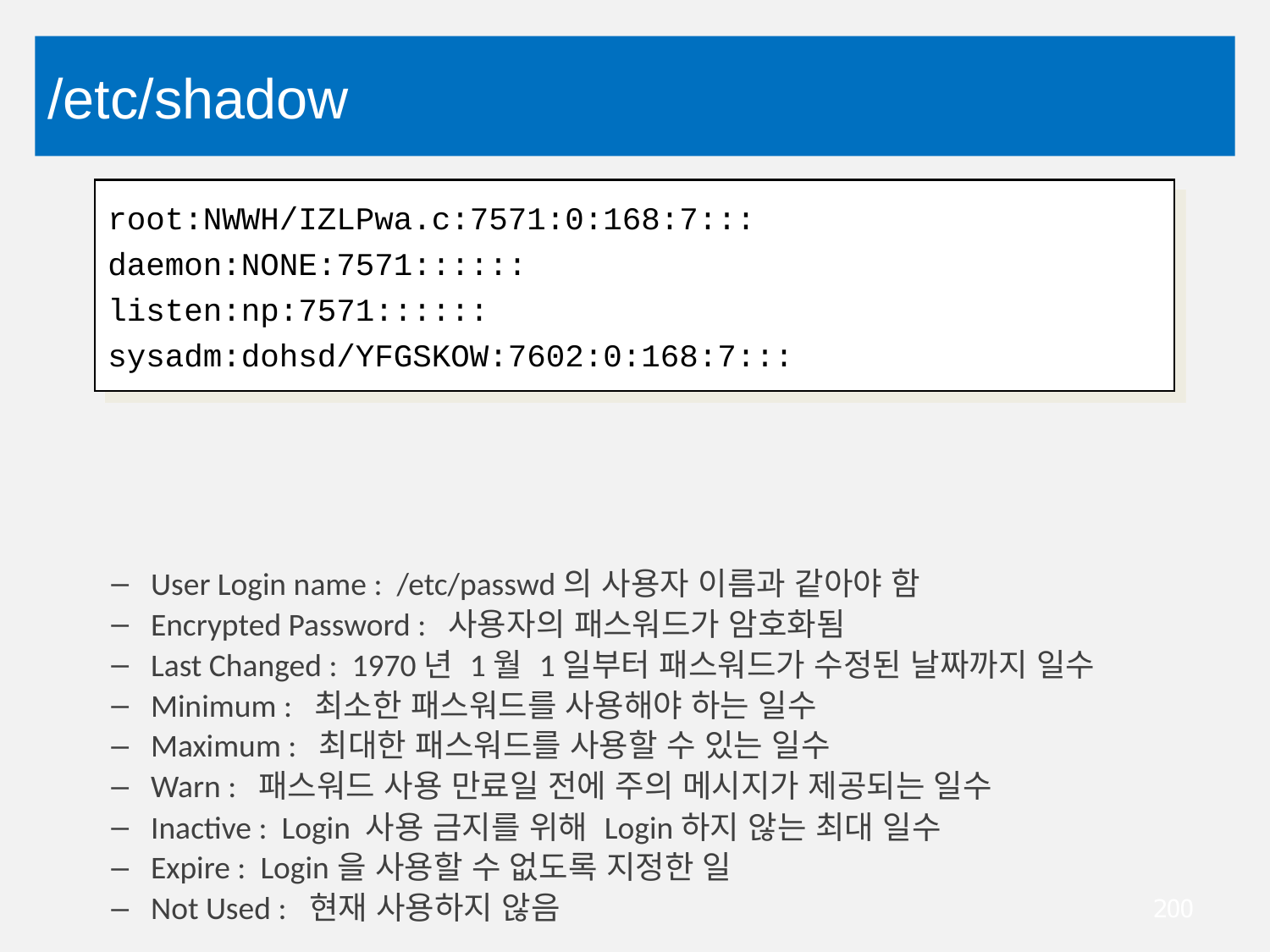

# /etc/shadow

User Login name :  /etc/passwd의 사용자 이름과 같아야 함
Encrypted Password :  사용자의 패스워드가 암호화됨
Last Changed :  1970년 1월 1일부터 패스워드가 수정된 날짜까지 일수
Minimum :  최소한 패스워드를 사용해야 하는 일수
Maximum :  최대한 패스워드를 사용할 수 있는 일수
Warn :  패스워드 사용 만료일 전에 주의 메시지가 제공되는 일수
Inactive :  Login 사용 금지를 위해 Login하지 않는 최대 일수
Expire :  Login을 사용할 수 없도록 지정한 일
Not Used :  현재 사용하지 않음
root:NWWH/IZLPwa.c:7571:0:168:7:::
daemon:NONE:7571::::::
listen:np:7571::::::
sysadm:dohsd/YFGSKOW:7602:0:168:7:::
200